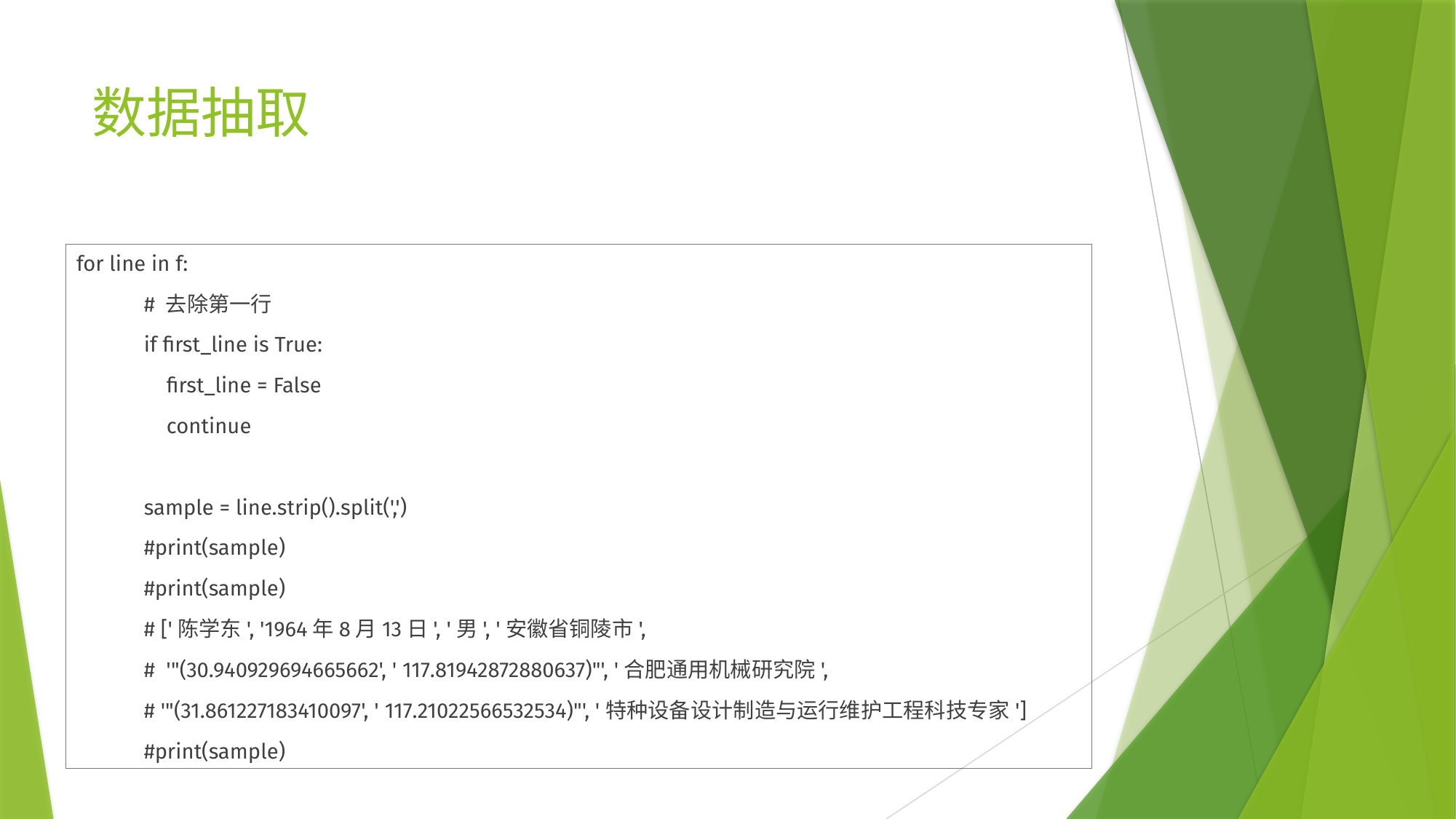

# 数据抽取
for line in f:
            # 去除第一行
            if first_line is True:
                first_line = False
                continue

            sample = line.strip().split(',')
            #print(sample)
            #print(sample)
            # ['陈学东', '1964年8月13日', '男', '安徽省铜陵市',
            #  '"(30.940929694665662', ' 117.81942872880637)"', '合肥通用机械研究院',
            # '"(31.861227183410097', ' 117.21022566532534)"', '特种设备设计制造与运行维护工程科技专家']
            #print(sample)